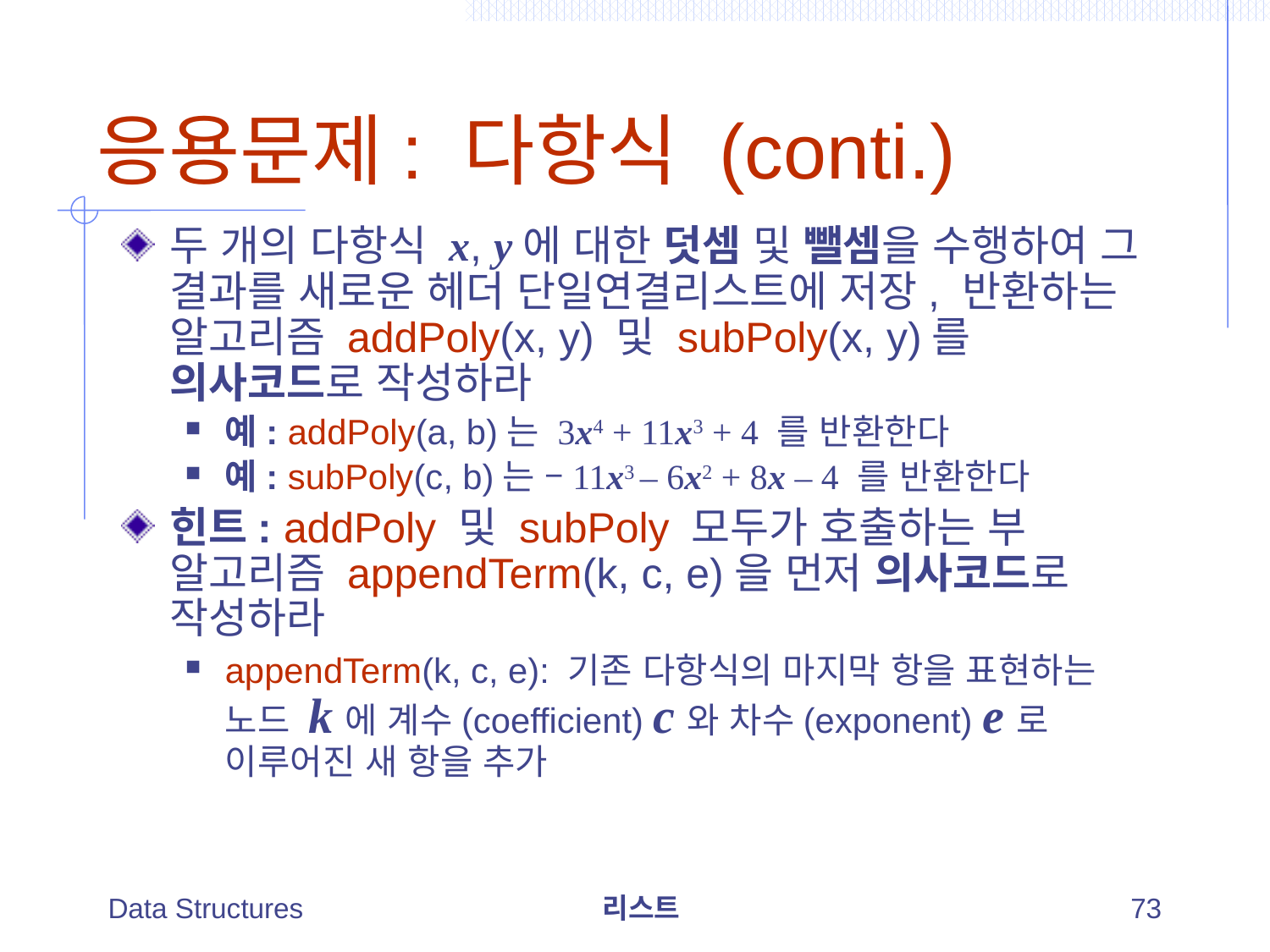

# 응용문제: 다항식 (conti.)
두 개의 다항식 x, y에 대한 덧셈 및 뺄셈을 수행하여 그 결과를 새로운 헤더 단일연결리스트에 저장, 반환하는 알고리즘 addPoly(x, y) 및 subPoly(x, y)를 의사코드로 작성하라
예: addPoly(a, b)는 3x4 + 11x3 + 4 를 반환한다
예: subPoly(c, b)는 –11x3 – 6x2 + 8x – 4 를 반환한다
힌트: addPoly 및 subPoly 모두가 호출하는 부 알고리즘 appendTerm(k, c, e)을 먼저 의사코드로 작성하라
appendTerm(k, c, e): 기존 다항식의 마지막 항을 표현하는 노드 k에 계수(coefficient) c와 차수(exponent) e로 이루어진 새 항을 추가
Data Structures
리스트
73